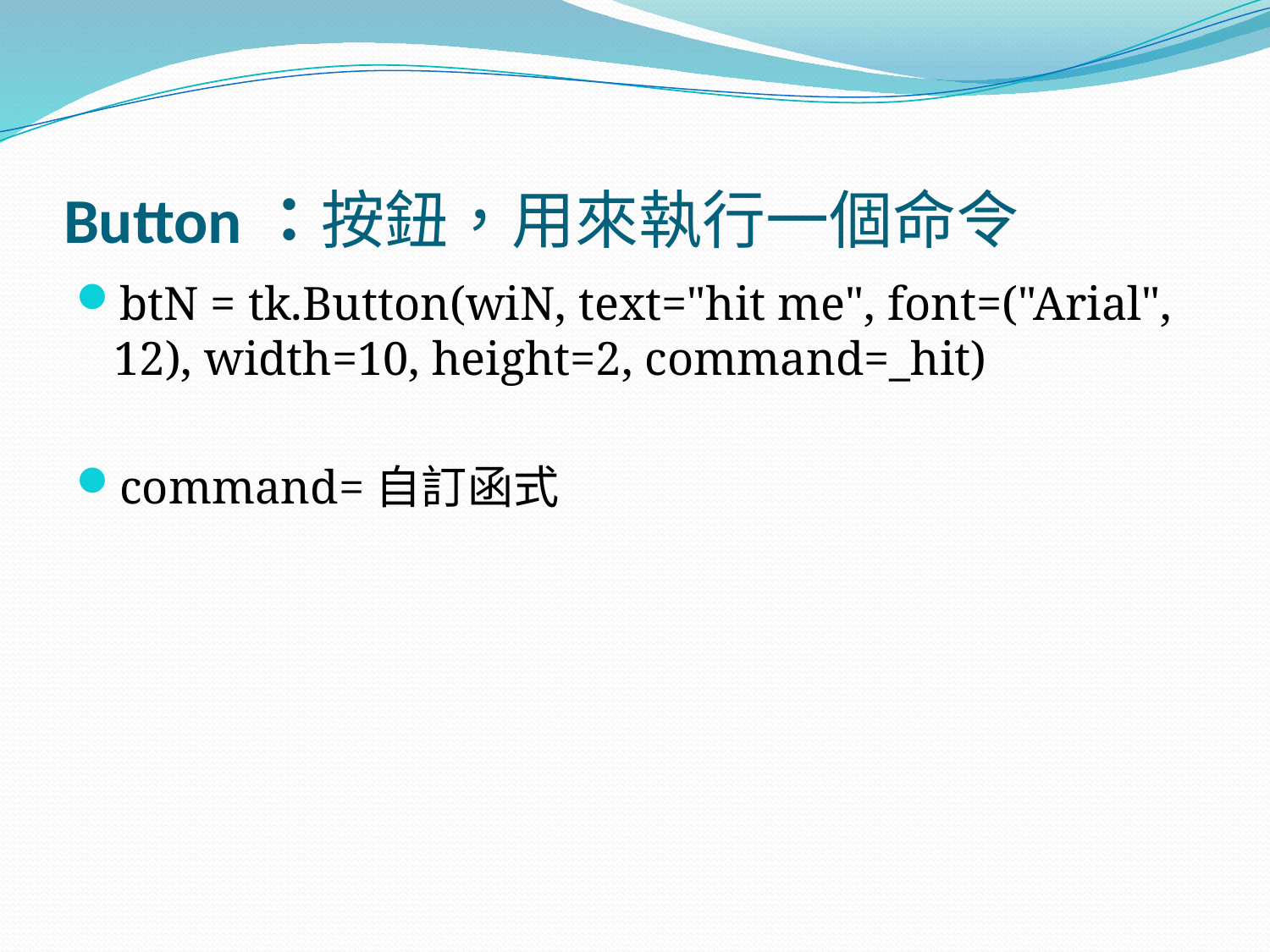

# Button：按鈕，用來執行一個命令
btN = tk.Button(wiN, text="hit me", font=("Arial", 12), width=10, height=2, command=_hit)

command=自訂函式